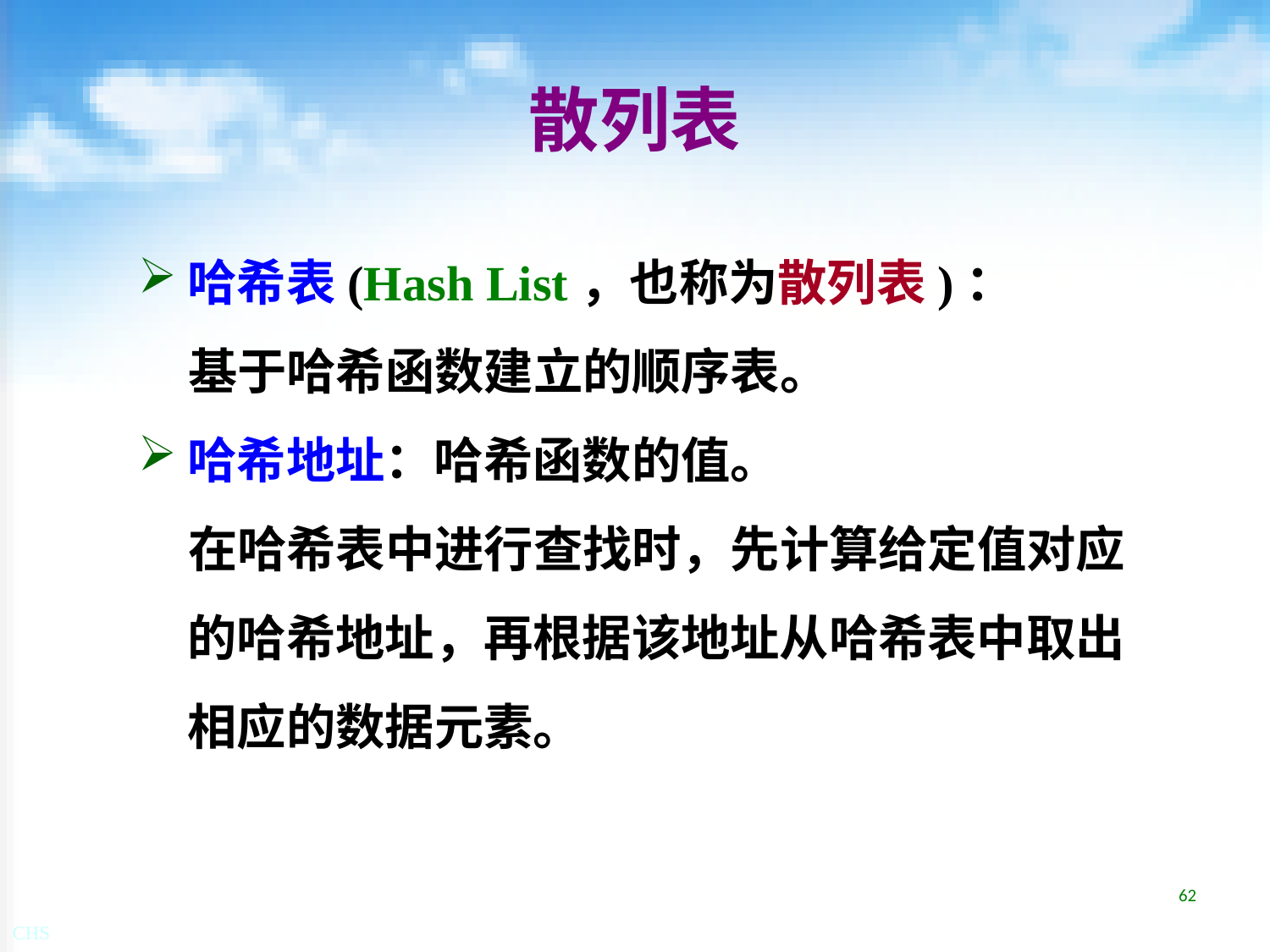

# 散列表
哈希表(Hash List，也称为散列表)：
　基于哈希函数建立的顺序表。
哈希地址：哈希函数的值。
　在哈希表中进行查找时，先计算给定值对应的哈希地址，再根据该地址从哈希表中取出相应的数据元素。
62